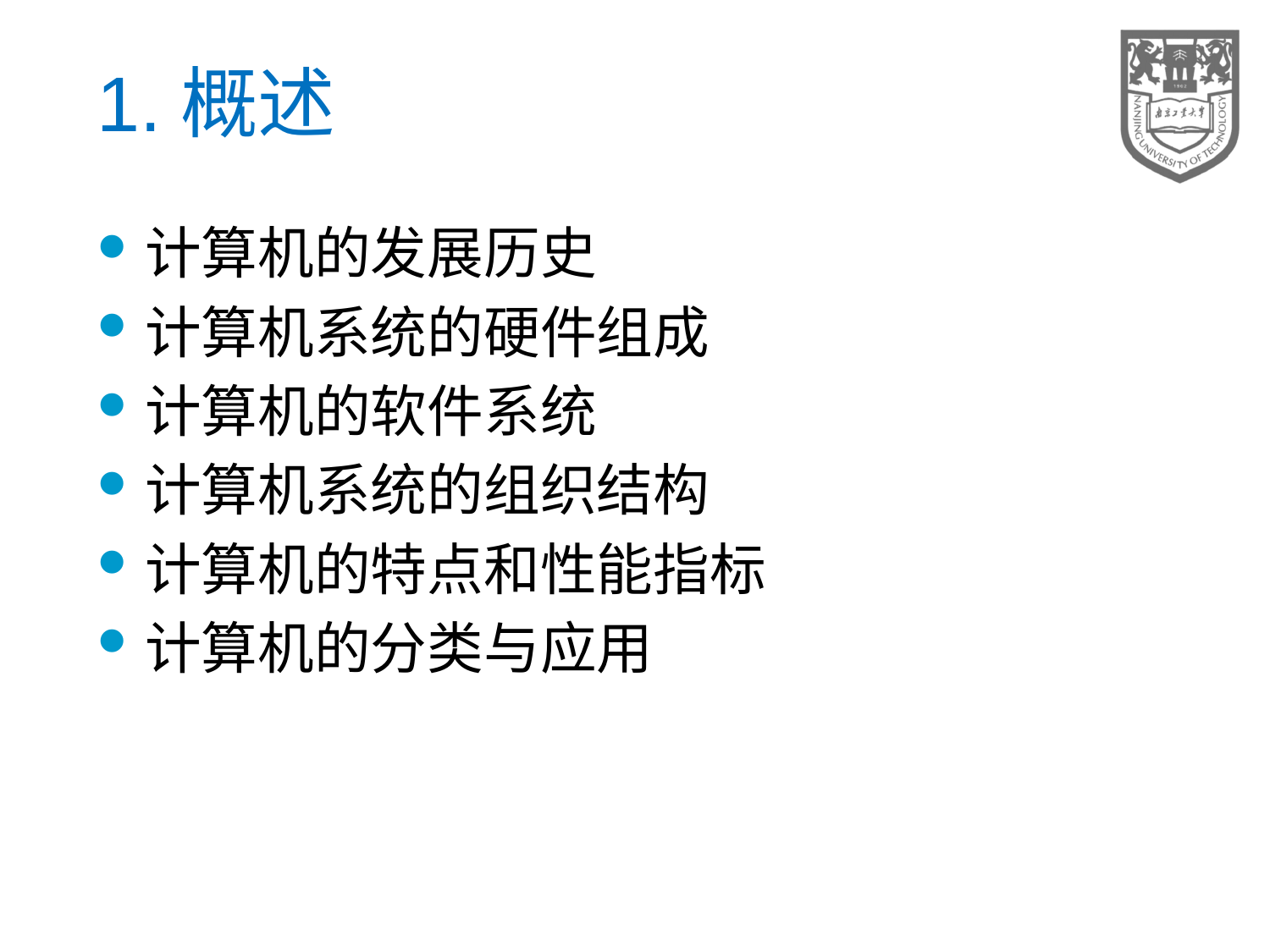

# 1.概述
计算机的发展历史
计算机系统的硬件组成
计算机的软件系统
计算机系统的组织结构
计算机的特点和性能指标
计算机的分类与应用